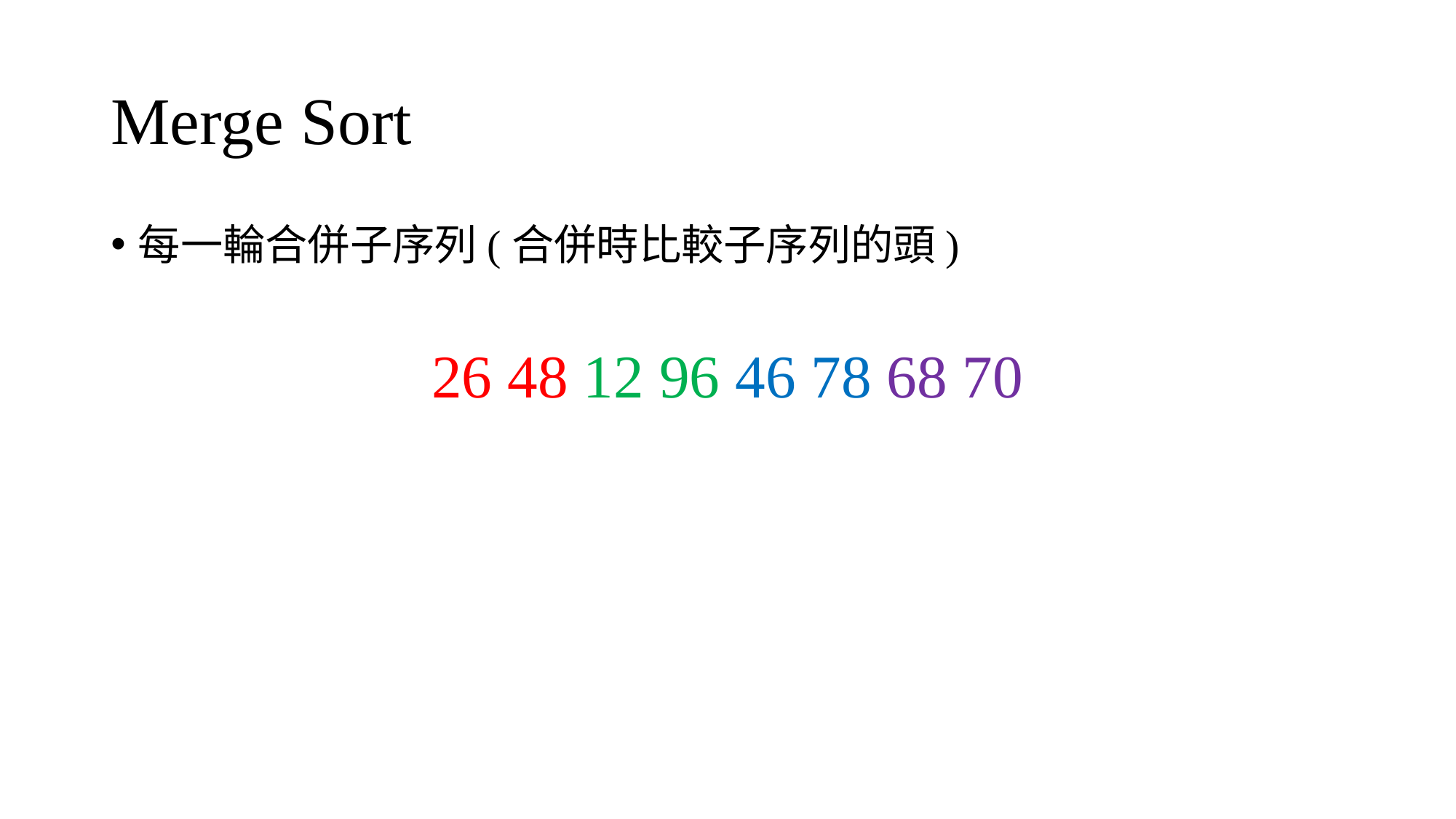

# Merge Sort
每一輪合併子序列(合併時比較子序列的頭)

26 48 12 96 46 78 68 70